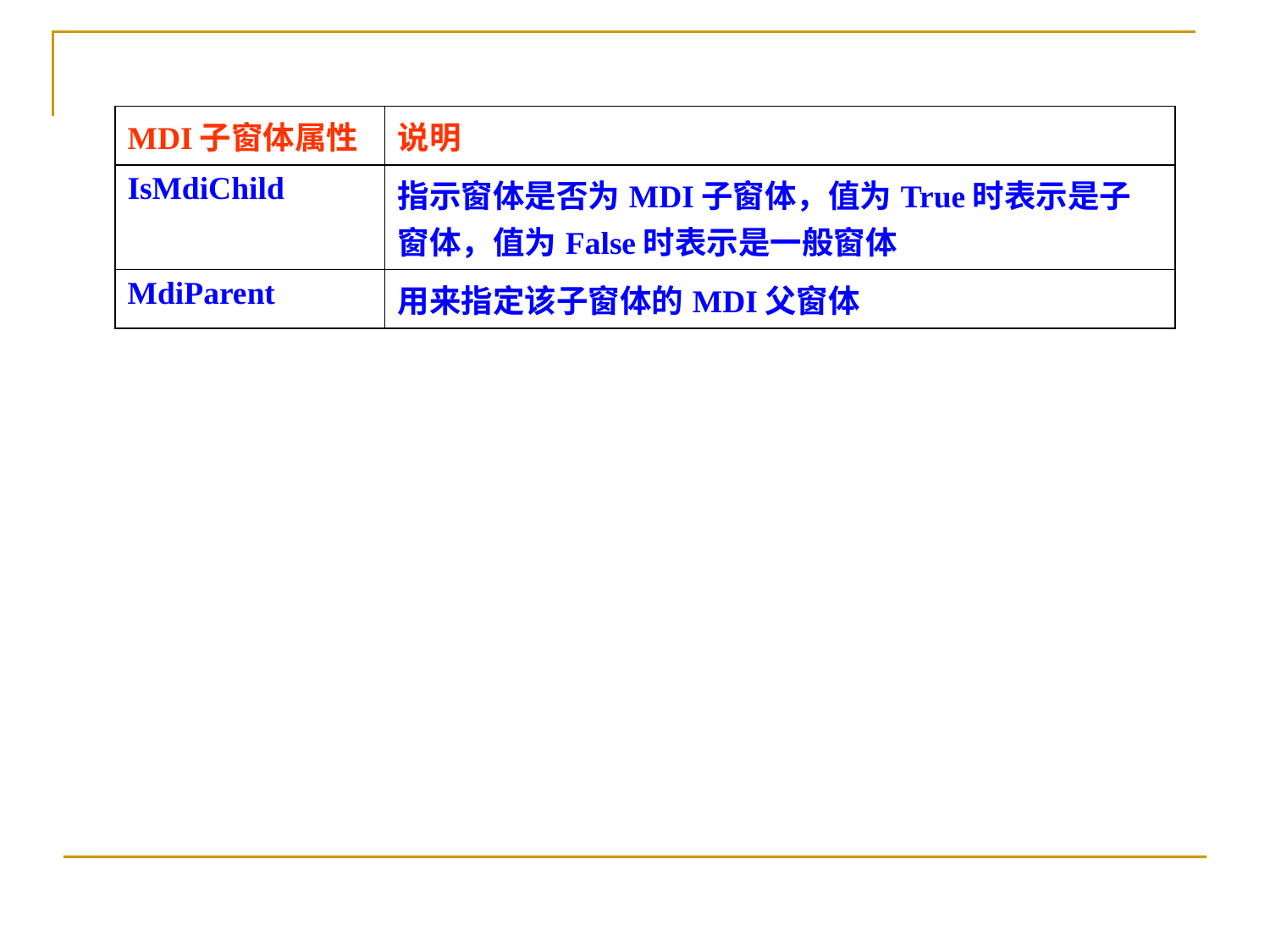

| MDI子窗体属性 | 说明 |
| --- | --- |
| IsMdiChild | 指示窗体是否为MDI子窗体，值为True时表示是子窗体，值为False时表示是一般窗体 |
| MdiParent | 用来指定该子窗体的MDI父窗体 |